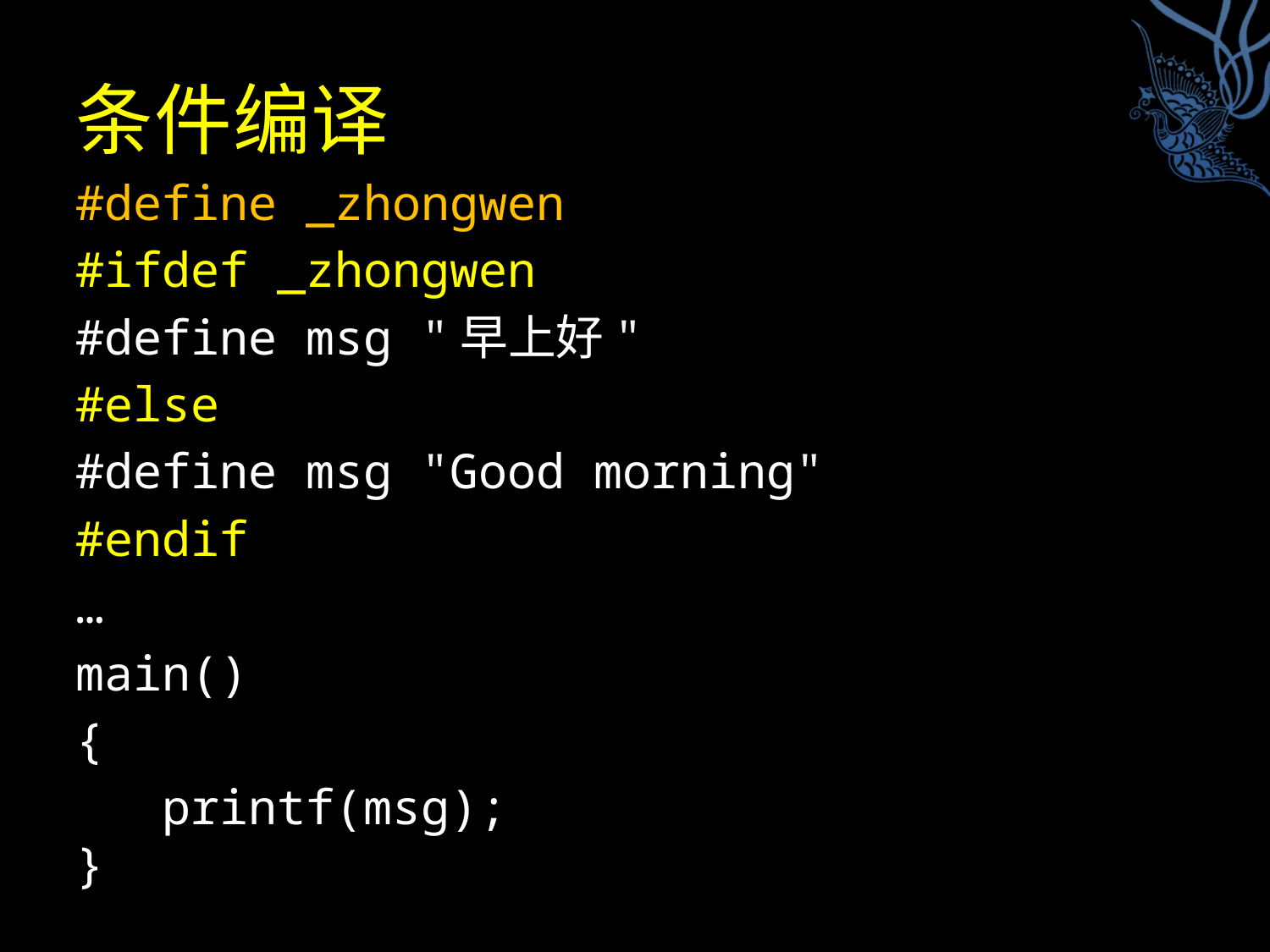

# 条件编译
#define _zhongwen
#ifdef _zhongwen
#define msg "早上好"
#else
#define msg "Good morning"
#endif
…
main()
{
   printf(msg);
}